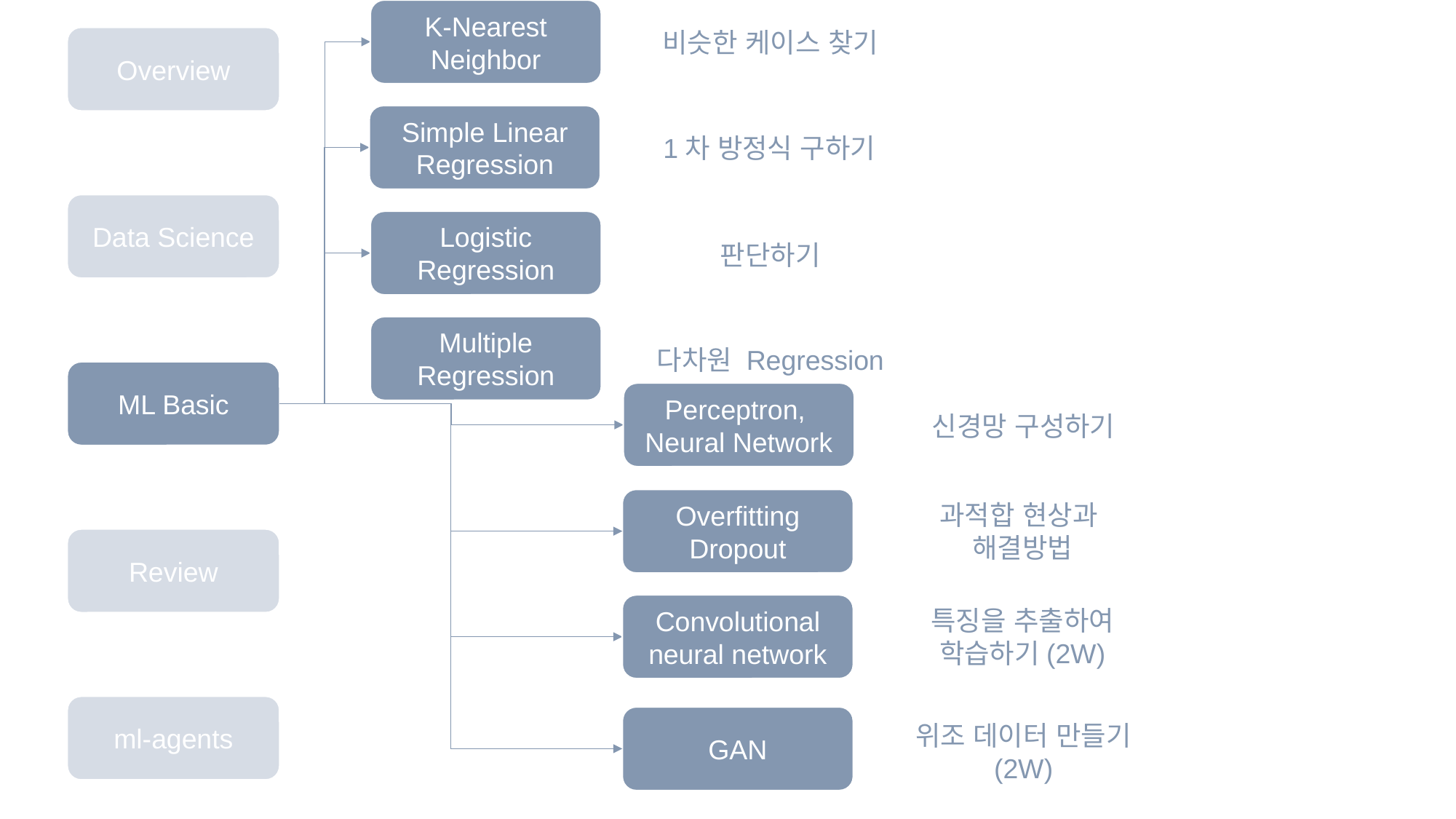

K-Nearest Neighbor
비슷한 케이스 찾기
Overview
Simple Linear Regression
1차 방정식 구하기
Data Science
Logistic Regression
판단하기
Multiple
Regression
다차원 Regression
ML Basic
Perceptron,
Neural Network
신경망 구성하기
Overfitting
Dropout
과적합 현상과
해결방법
Review
Convolutional
neural network
특징을 추출하여
학습하기(2W)
ml-agents
GAN
위조 데이터 만들기
(2W)